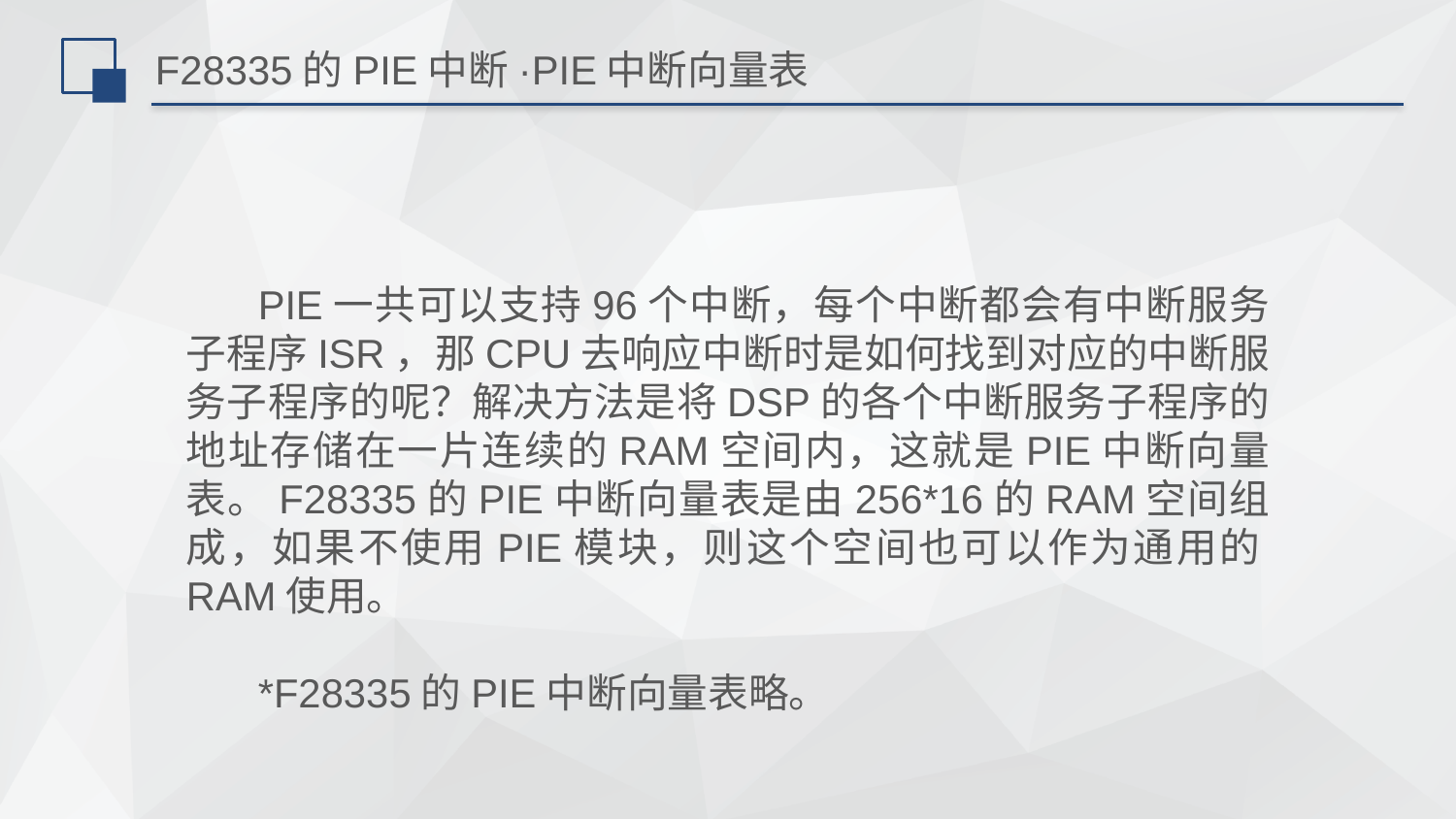

# F28335的PIE中断·PIE中断向量表
PIE一共可以支持96个中断，每个中断都会有中断服务子程序ISR，那CPU去响应中断时是如何找到对应的中断服务子程序的呢？解决方法是将DSP的各个中断服务子程序的地址存储在一片连续的RAM空间内，这就是PIE中断向量表。F28335的PIE中断向量表是由256*16的RAM空间组成，如果不使用PIE模块，则这个空间也可以作为通用的RAM使用。

*F28335的PIE中断向量表略。